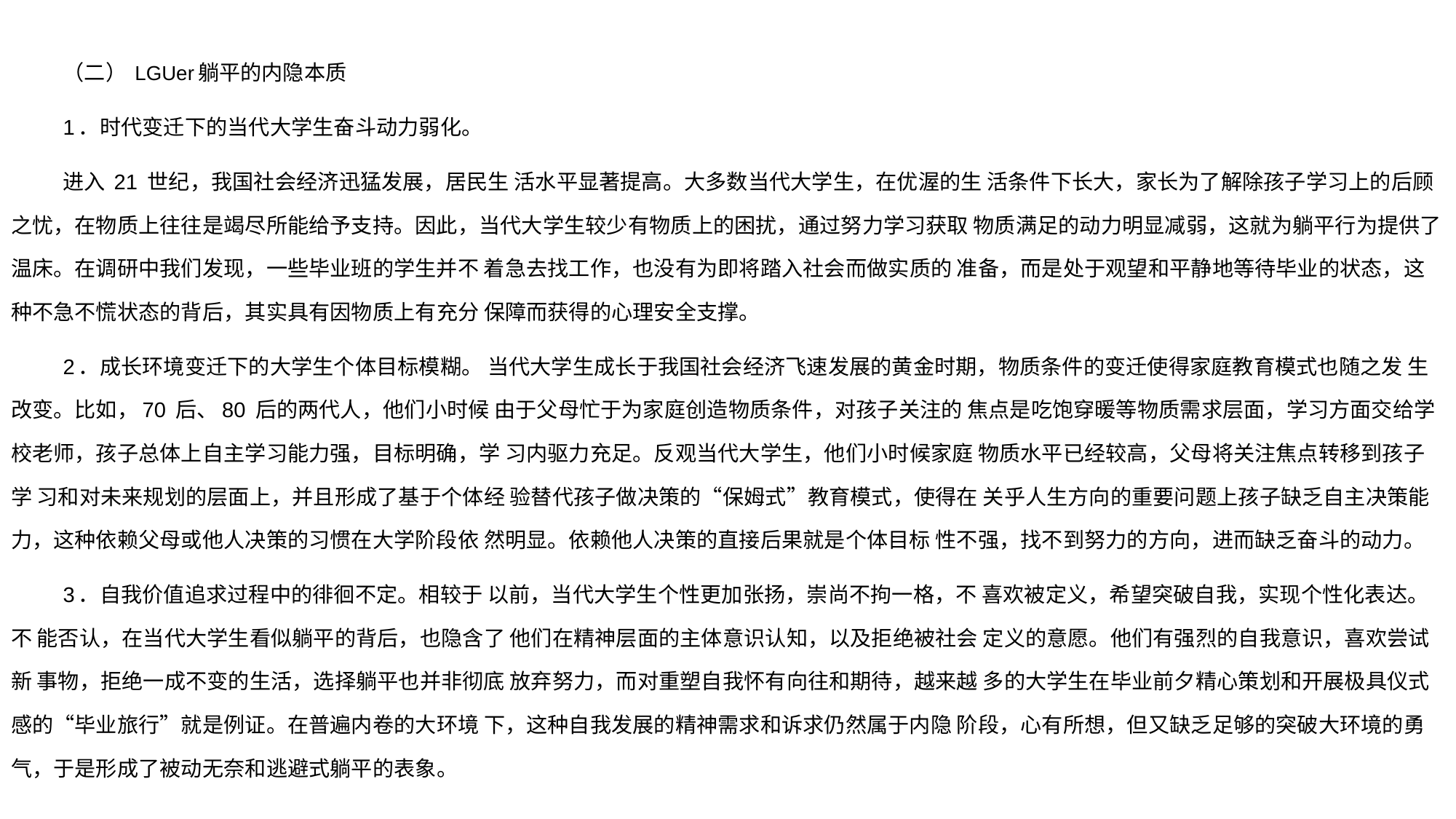

（二） LGUer躺平的内隐本质
1．时代变迁下的当代大学生奋斗动力弱化。
进入 21 世纪，我国社会经济迅猛发展，居民生 活水平显著提高。大多数当代大学生，在优渥的生 活条件下长大，家长为了解除孩子学习上的后顾之忧，在物质上往往是竭尽所能给予支持。因此，当代大学生较少有物质上的困扰，通过努力学习获取 物质满足的动力明显减弱，这就为躺平行为提供了 温床。在调研中我们发现，一些毕业班的学生并不 着急去找工作，也没有为即将踏入社会而做实质的 准备，而是处于观望和平静地等待毕业的状态，这 种不急不慌状态的背后，其实具有因物质上有充分 保障而获得的心理安全支撑。
2．成长环境变迁下的大学生个体目标模糊。 当代大学生成长于我国社会经济飞速发展的黄金时期，物质条件的变迁使得家庭教育模式也随之发 生改变。比如，70 后、80 后的两代人，他们小时候 由于父母忙于为家庭创造物质条件，对孩子关注的 焦点是吃饱穿暖等物质需求层面，学习方面交给学 校老师，孩子总体上自主学习能力强，目标明确，学 习内驱力充足。反观当代大学生，他们小时候家庭 物质水平已经较高，父母将关注焦点转移到孩子学 习和对未来规划的层面上，并且形成了基于个体经 验替代孩子做决策的“保姆式”教育模式，使得在 关乎人生方向的重要问题上孩子缺乏自主决策能 力，这种依赖父母或他人决策的习惯在大学阶段依 然明显。依赖他人决策的直接后果就是个体目标 性不强，找不到努力的方向，进而缺乏奋斗的动力。
3．自我价值追求过程中的徘徊不定。相较于 以前，当代大学生个性更加张扬，崇尚不拘一格，不 喜欢被定义，希望突破自我，实现个性化表达。不 能否认，在当代大学生看似躺平的背后，也隐含了 他们在精神层面的主体意识认知，以及拒绝被社会 定义的意愿。他们有强烈的自我意识，喜欢尝试新 事物，拒绝一成不变的生活，选择躺平也并非彻底 放弃努力，而对重塑自我怀有向往和期待，越来越 多的大学生在毕业前夕精心策划和开展极具仪式 感的“毕业旅行”就是例证。在普遍内卷的大环境 下，这种自我发展的精神需求和诉求仍然属于内隐 阶段，心有所想，但又缺乏足够的突破大环境的勇 气，于是形成了被动无奈和逃避式躺平的表象。